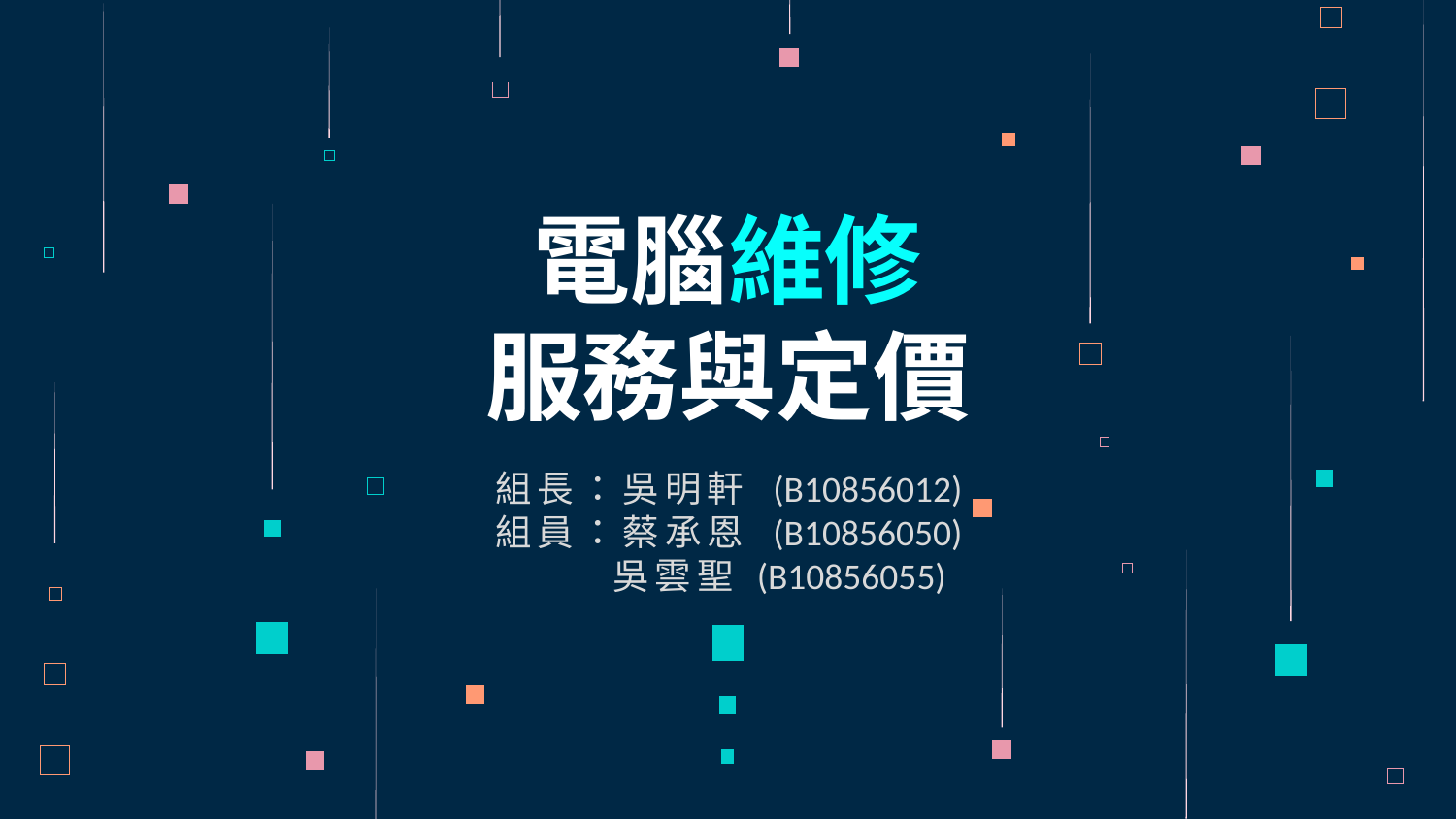

# 電腦維修 服務與定價

組長：吳明軒 (B10856012)
組員：蔡承恩 (B10856050)
　　　 吳雲聖 (B10856055)